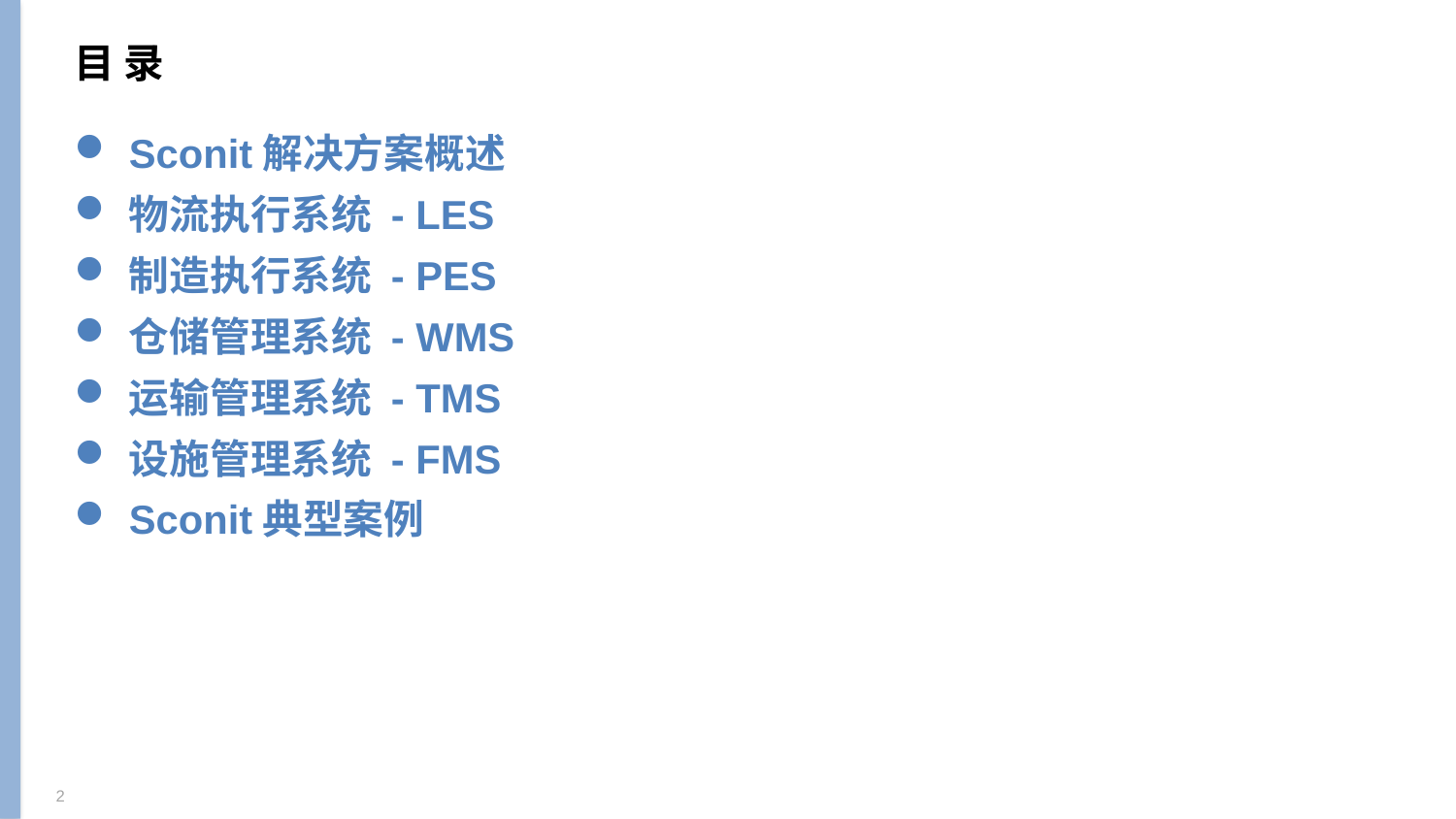

# 目 录
Sconit解决方案概述
物流执行系统 - LES
制造执行系统 - PES
仓储管理系统 - WMS
运输管理系统 - TMS
设施管理系统 - FMS
Sconit典型案例

2